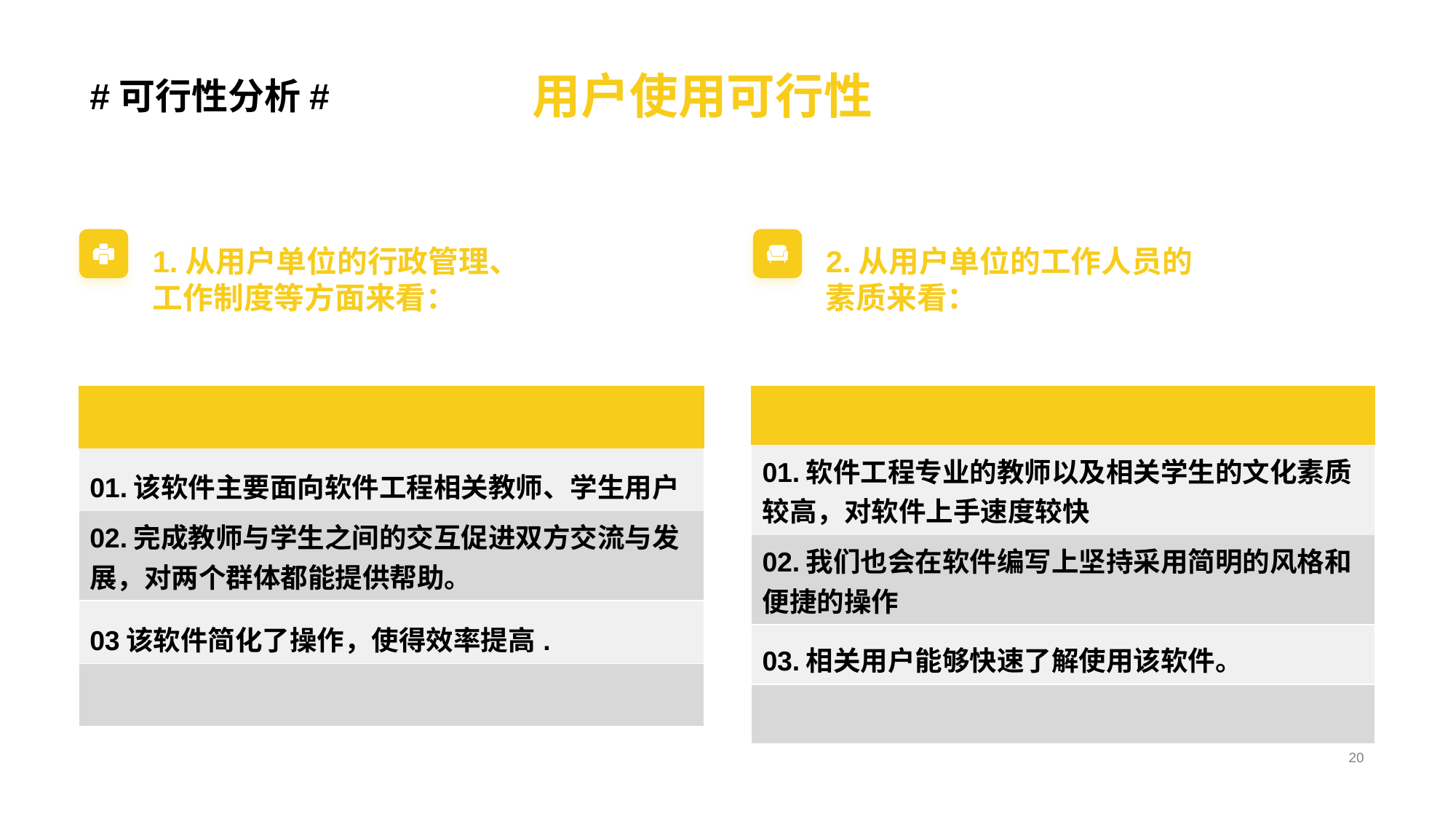

# #可行性分析#
用户使用可行性

1.从用户单位的行政管理、工作制度等方面来看：

2.从用户单位的工作人员的素质来看：
|  |
| --- |
| 01.软件工程专业的教师以及相关学生的文化素质较高，对软件上手速度较快 |
| 02.我们也会在软件编写上坚持采用简明的风格和便捷的操作 |
| 03.相关用户能够快速了解使用该软件。 |
|  |
|  |
| --- |
| 01.该软件主要面向软件工程相关教师、学生用户 |
| 02.完成教师与学生之间的交互促进双方交流与发展，对两个群体都能提供帮助。 |
| 03该软件简化了操作，使得效率提高. |
|  |
20